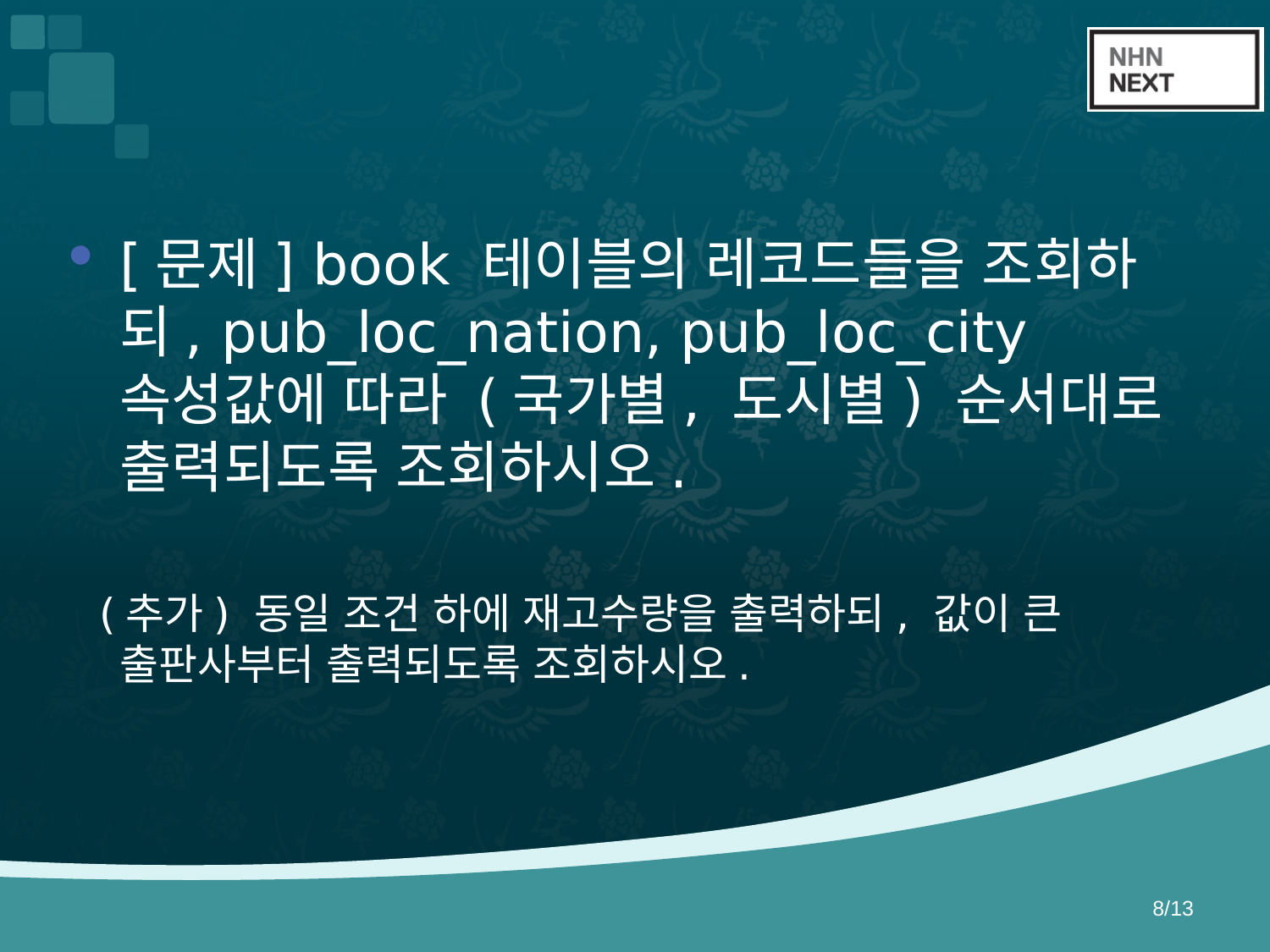

#
[문제] book 테이블의 레코드들을 조회하되, pub_loc_nation, pub_loc_city 속성값에 따라 (국가별, 도시별) 순서대로 출력되도록 조회하시오.

  (추가) 동일 조건 하에 재고수량을 출력하되, 값이 큰 출판사부터 출력되도록 조회하시오.

8/13